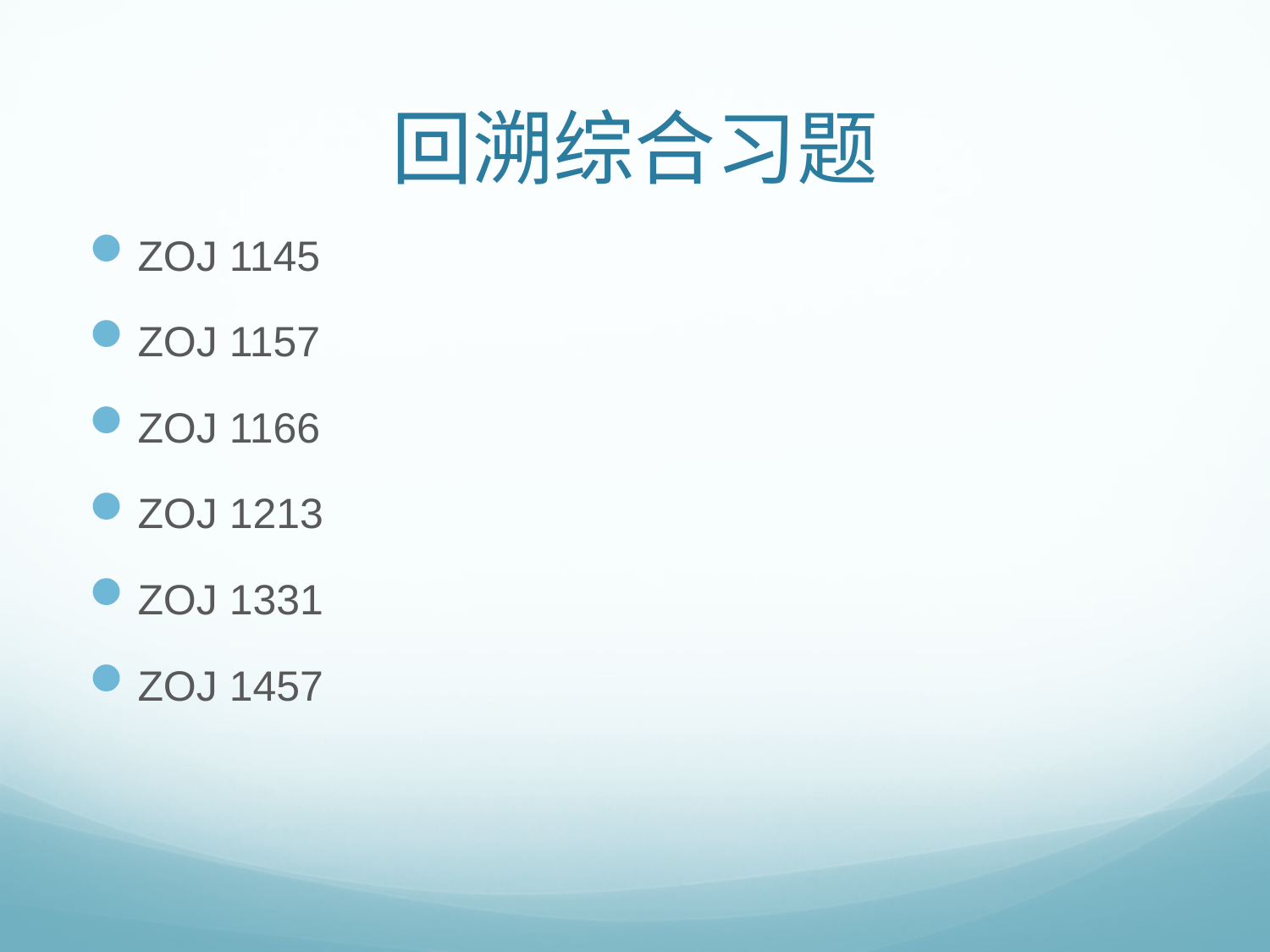

# 回溯综合习题
ZOJ 1145
ZOJ 1157
ZOJ 1166
ZOJ 1213
ZOJ 1331
ZOJ 1457